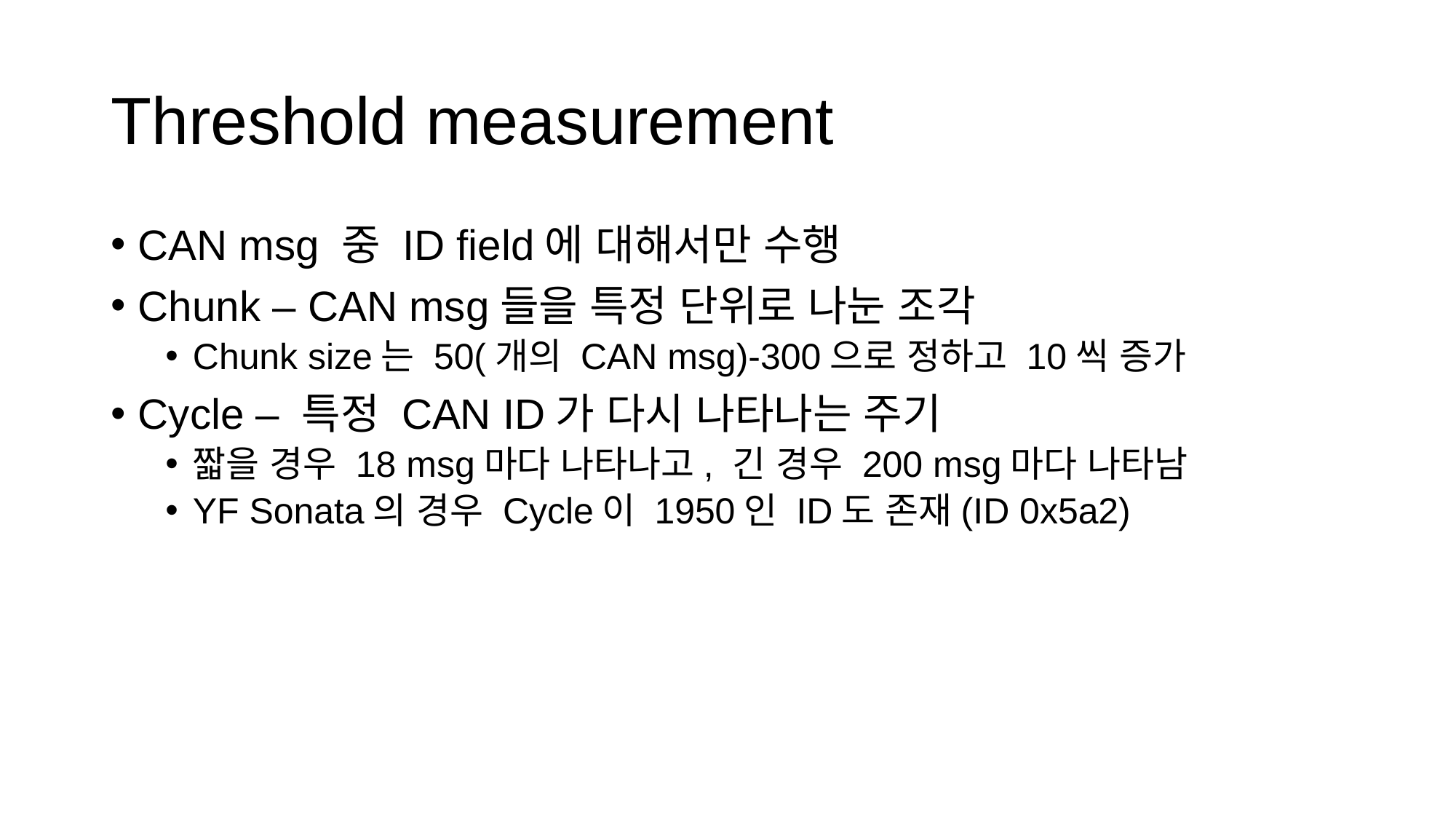

# Threshold measurement
CAN msg 중 ID field에 대해서만 수행
Chunk – CAN msg들을 특정 단위로 나눈 조각
Chunk size는 50(개의 CAN msg)-300으로 정하고 10씩 증가
Cycle – 특정 CAN ID가 다시 나타나는 주기
짧을 경우 18 msg마다 나타나고, 긴 경우 200 msg마다 나타남
YF Sonata의 경우 Cycle이 1950인 ID도 존재(ID 0x5a2)